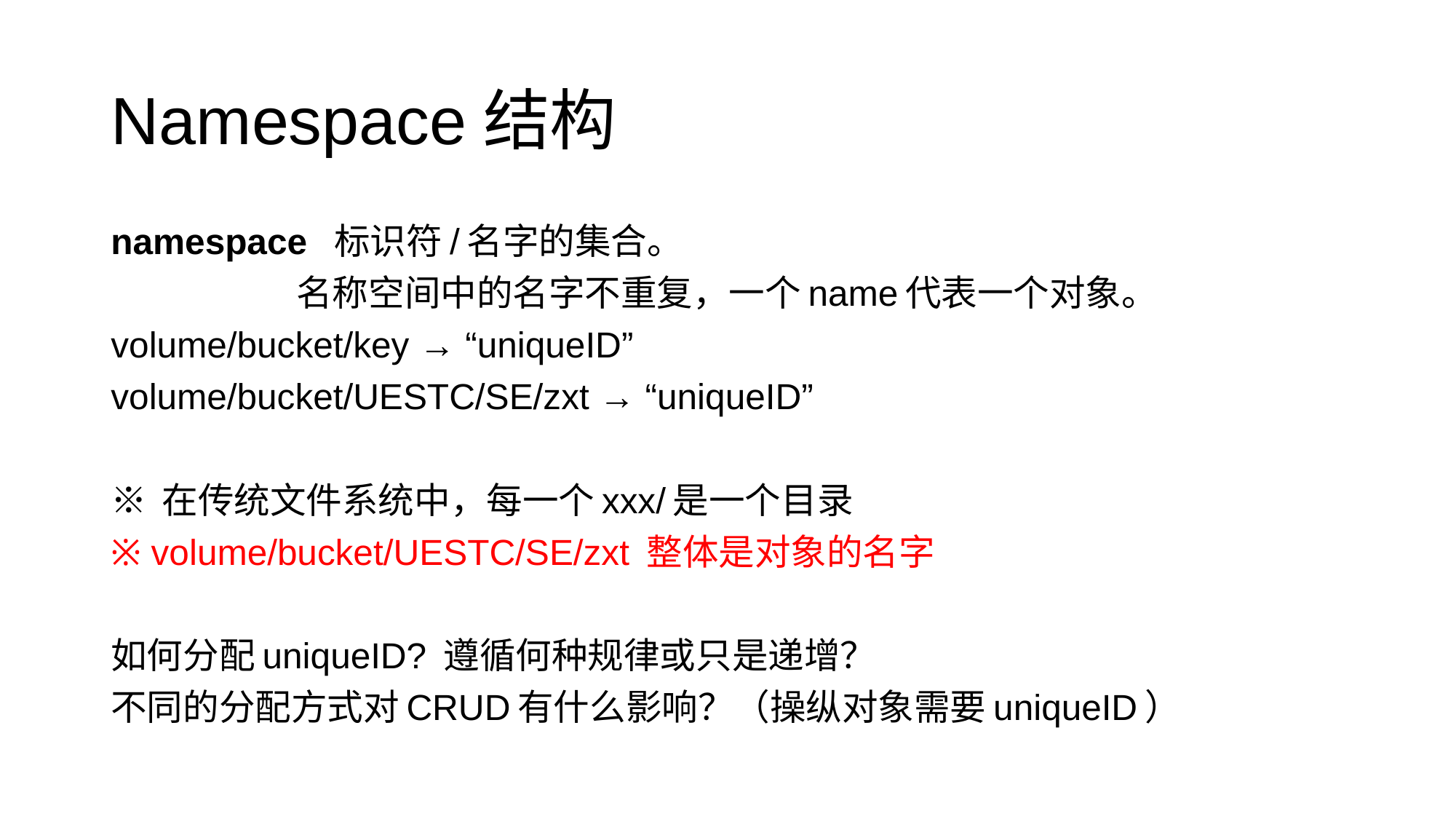

# Namespace结构
namespace  标识符/名字的集合。
		名称空间中的名字不重复，一个name代表一个对象。
volume/bucket/key → “uniqueID”
volume/bucket/UESTC/SE/zxt → “uniqueID”

※ 在传统文件系统中，每一个xxx/是一个目录
※ volume/bucket/UESTC/SE/zxt 整体是对象的名字

如何分配uniqueID? 遵循何种规律或只是递增？
不同的分配方式对CRUD有什么影响？（操纵对象需要uniqueID）